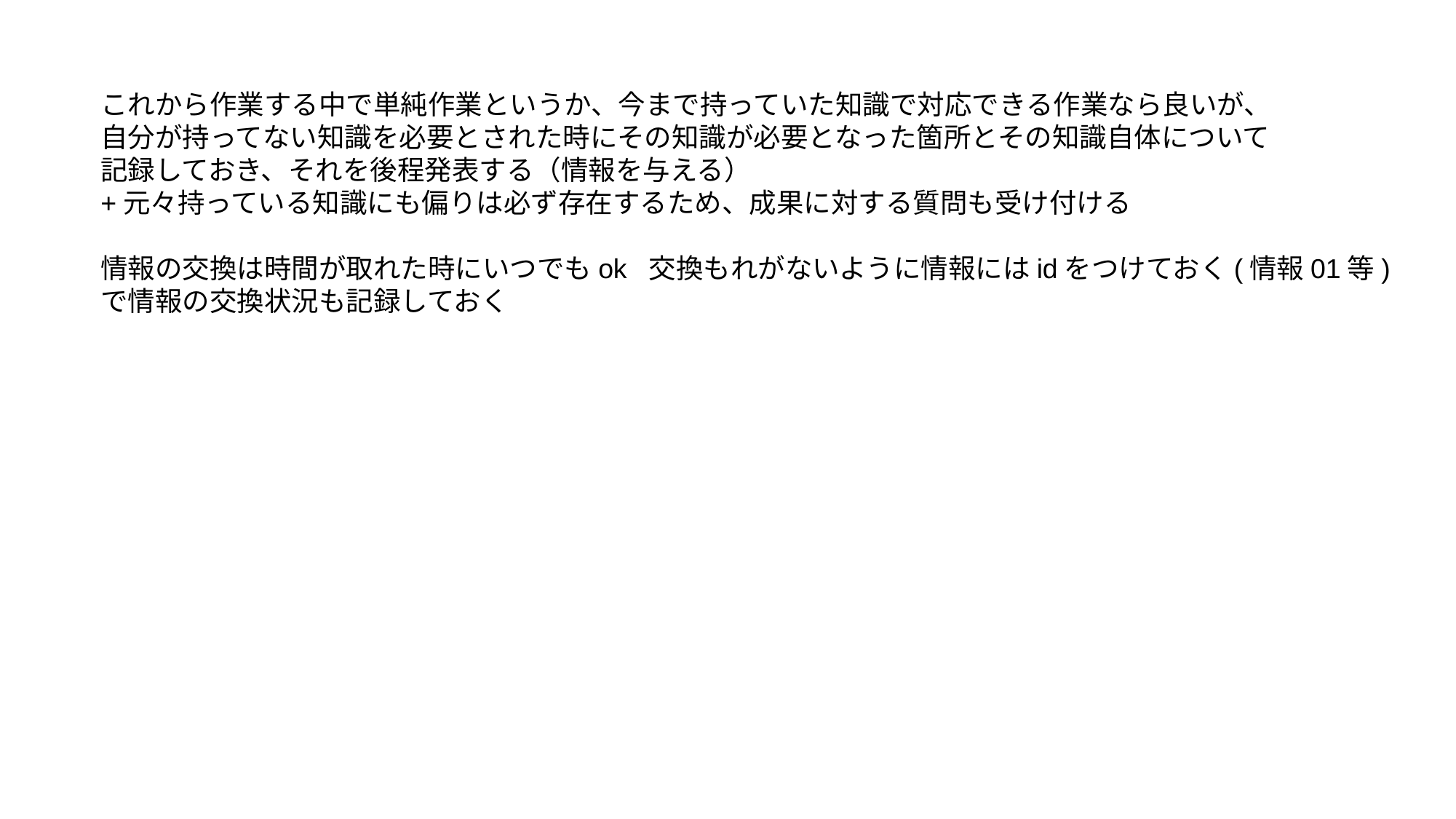

これから作業する中で単純作業というか、今まで持っていた知識で対応できる作業なら良いが、
自分が持ってない知識を必要とされた時にその知識が必要となった箇所とその知識自体について
記録しておき、それを後程発表する（情報を与える）
+元々持っている知識にも偏りは必ず存在するため、成果に対する質問も受け付ける

情報の交換は時間が取れた時にいつでもok  交換もれがないように情報にはidをつけておく(情報01等)
で情報の交換状況も記録しておく